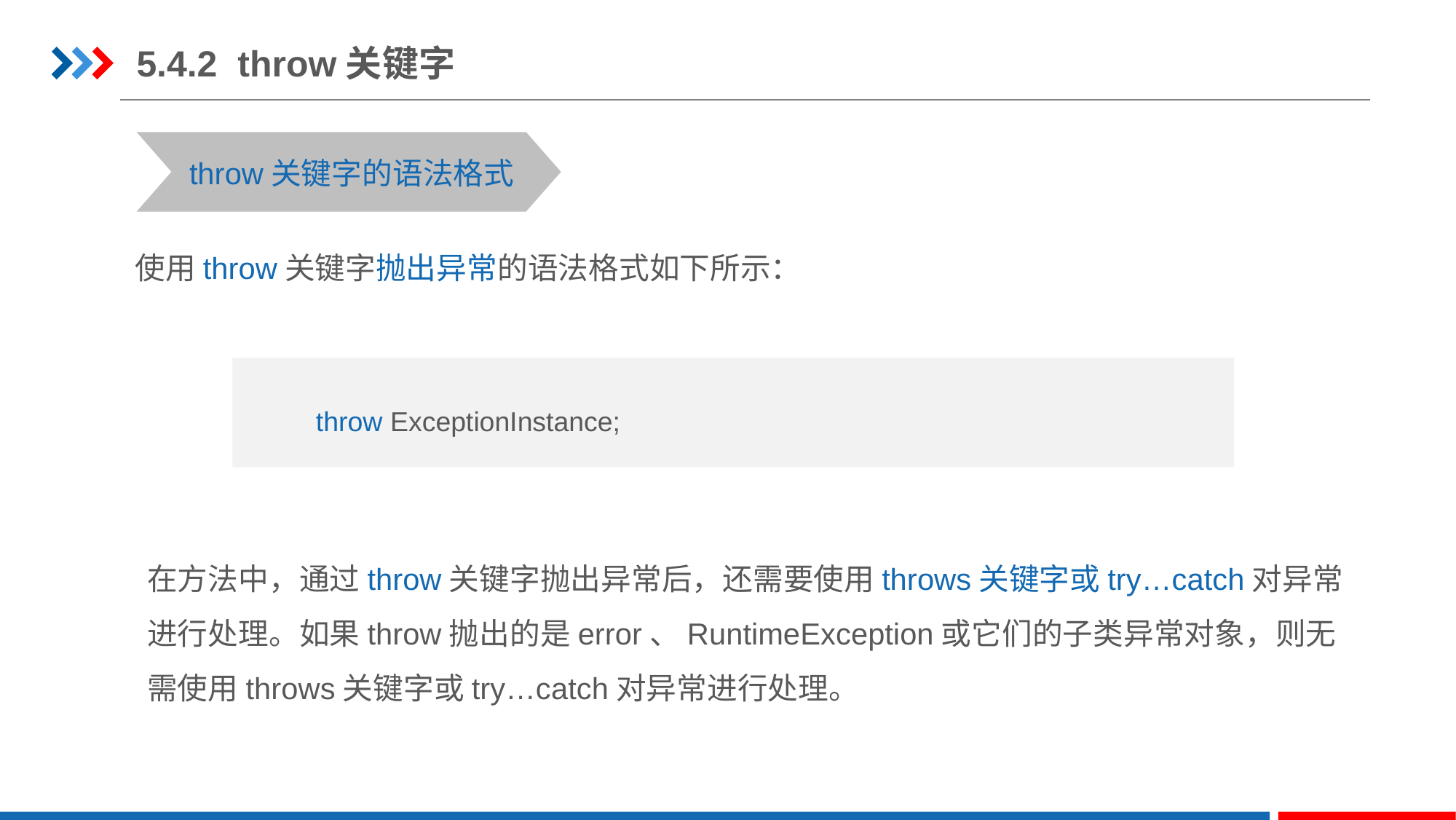

5.4.2  throw关键字

throw关键字的语法格式
使用throw关键字抛出异常的语法格式如下所示：
throw ExceptionInstance;
在方法中，通过throw关键字抛出异常后，还需要使用throws关键字或try…catch对异常进行处理。如果throw抛出的是error、RuntimeException或它们的子类异常对象，则无需使用throws关键字或try…catch对异常进行处理。